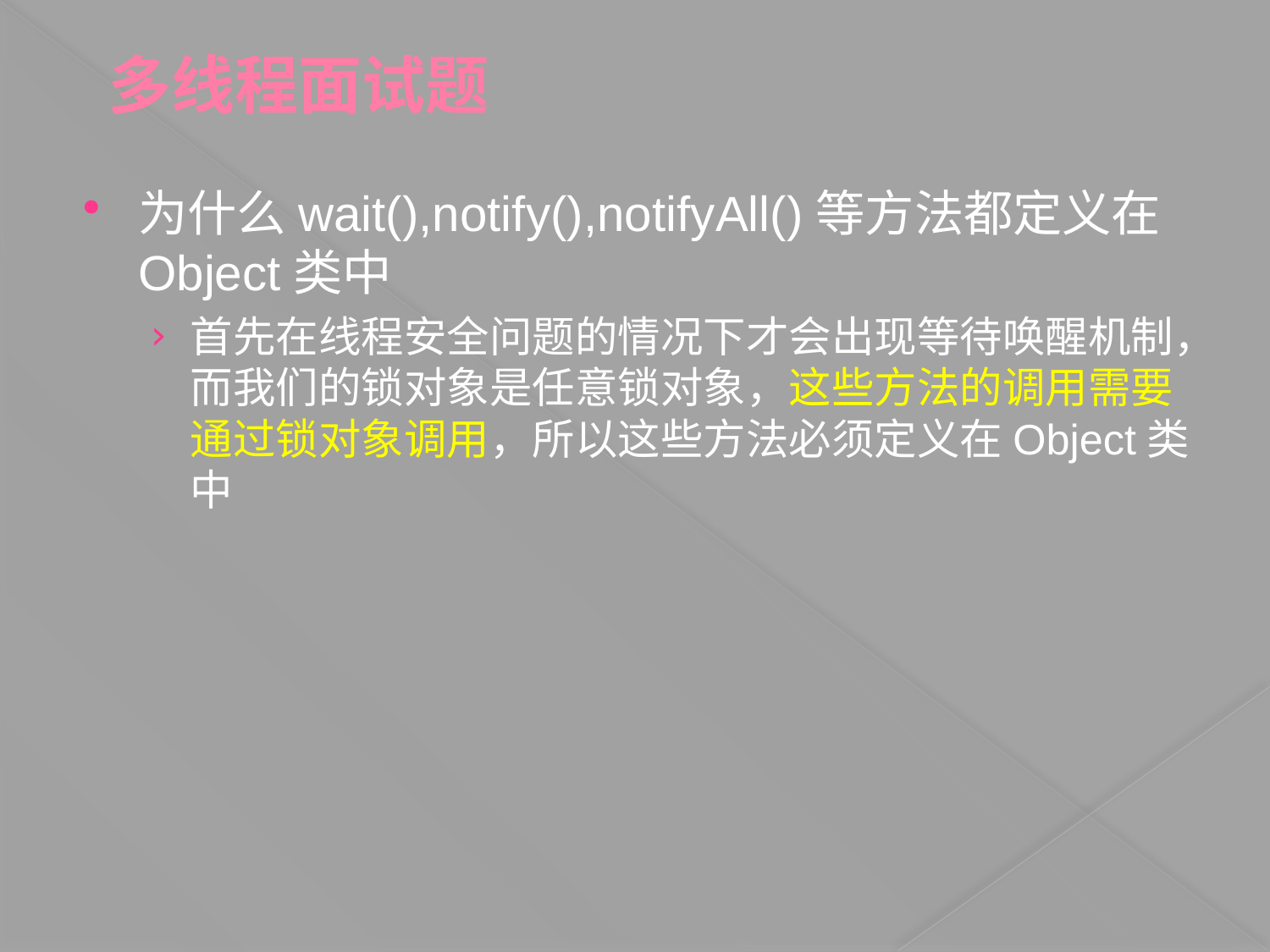

# 多线程面试题
为什么wait(),notify(),notifyAll()等方法都定义在Object类中
首先在线程安全问题的情况下才会出现等待唤醒机制，而我们的锁对象是任意锁对象，这些方法的调用需要通过锁对象调用，所以这些方法必须定义在Object类中